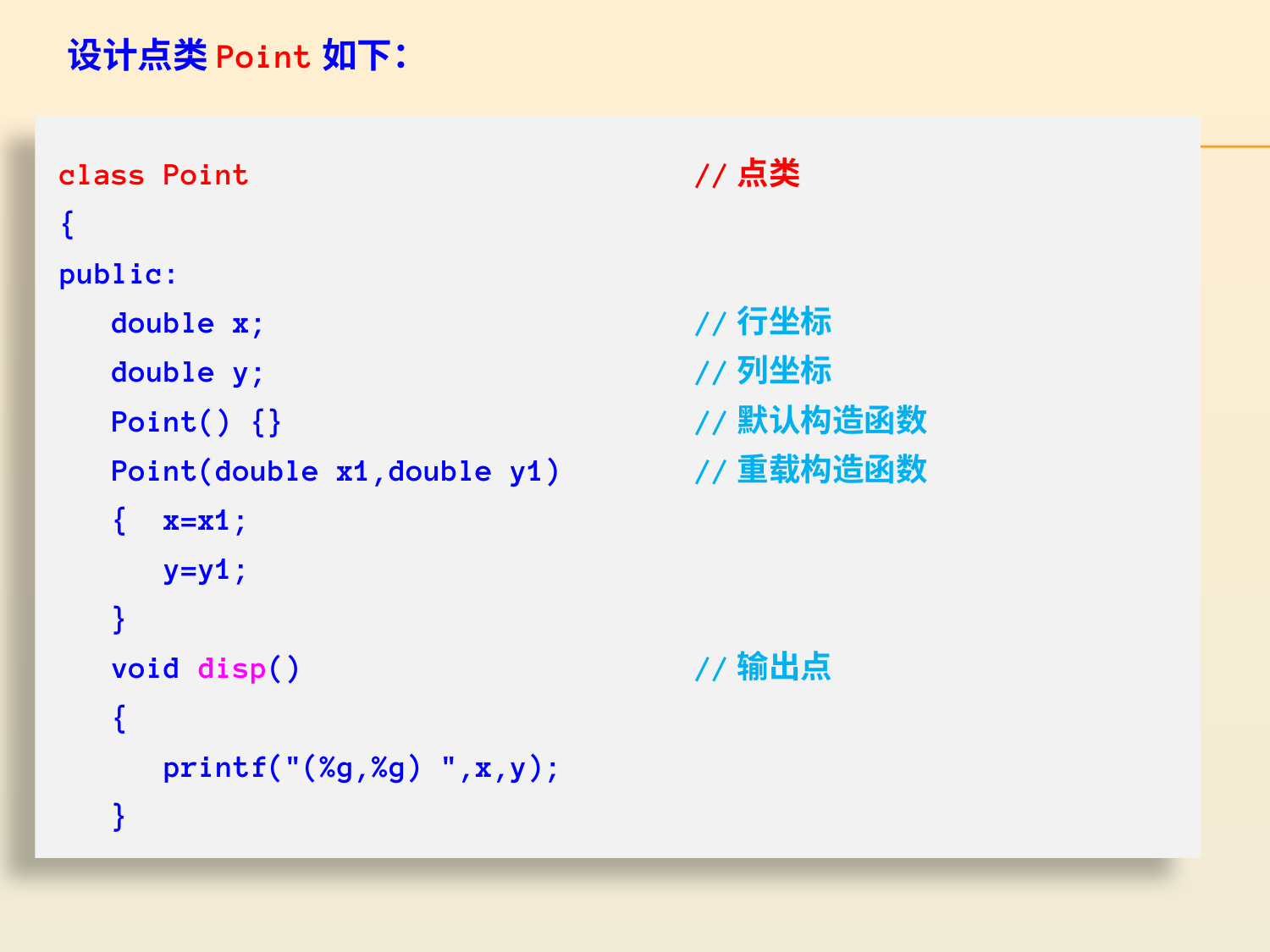

设计点类Point如下：
class Point				//点类
{
public:
   double x;				//行坐标
   double y;				//列坐标
   Point() {}				//默认构造函数
   Point(double x1,double y1)		//重载构造函数
   {  x=x1;
      y=y1;
   }
   void disp()				//输出点
   {
      printf("(%g,%g) ",x,y);
   }